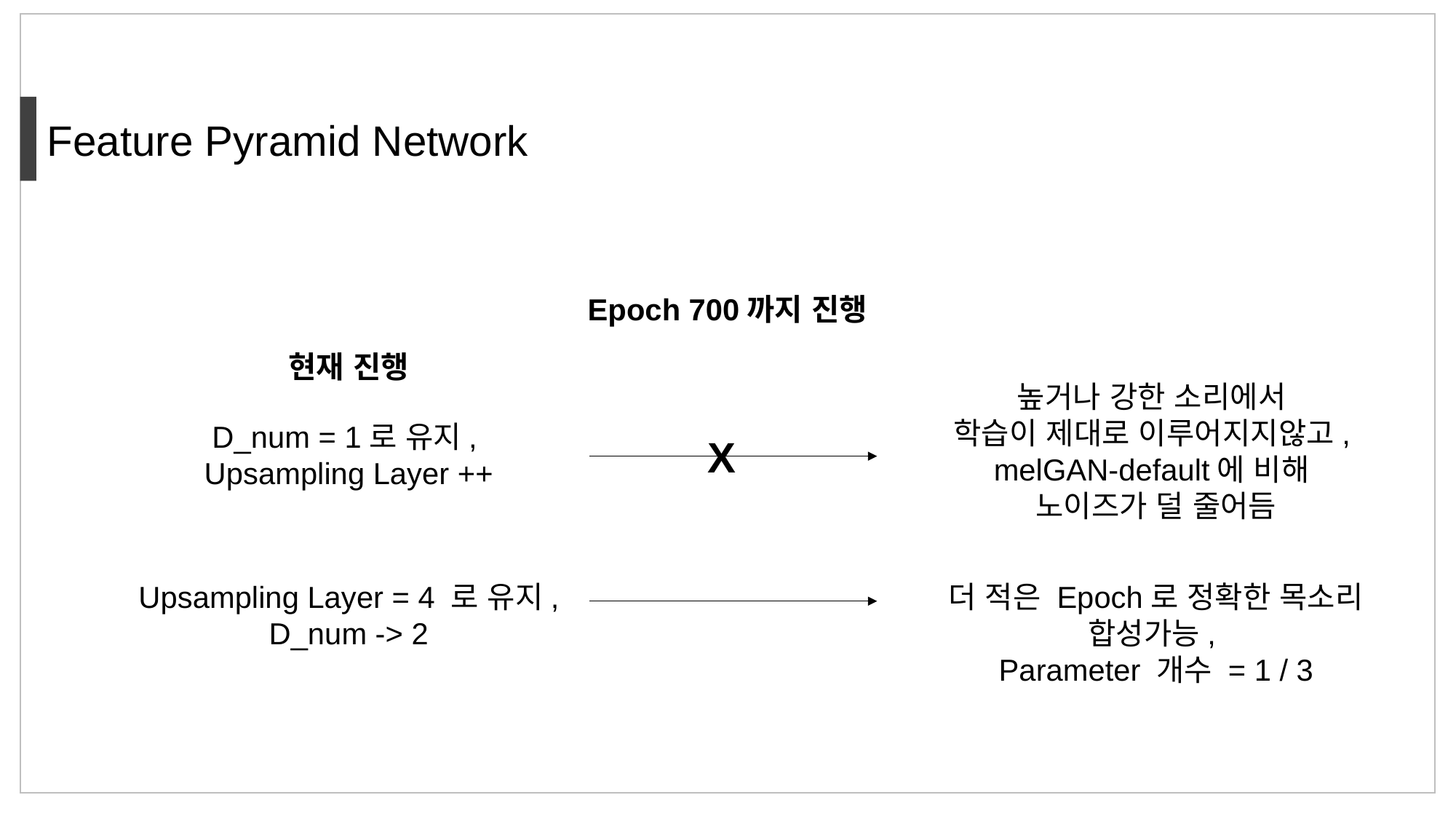

Feature Pyramid Network
Epoch 700까지 진행
현재 진행
높거나 강한 소리에서
학습이 제대로 이루어지지않고,
melGAN-default에 비해
노이즈가 덜 줄어듬
D_num = 1로 유지,
Upsampling Layer ++
X
Upsampling Layer = 4 로 유지,
D_num -> 2
더 적은 Epoch로 정확한 목소리 합성가능,
Parameter 개수 = 1 / 3